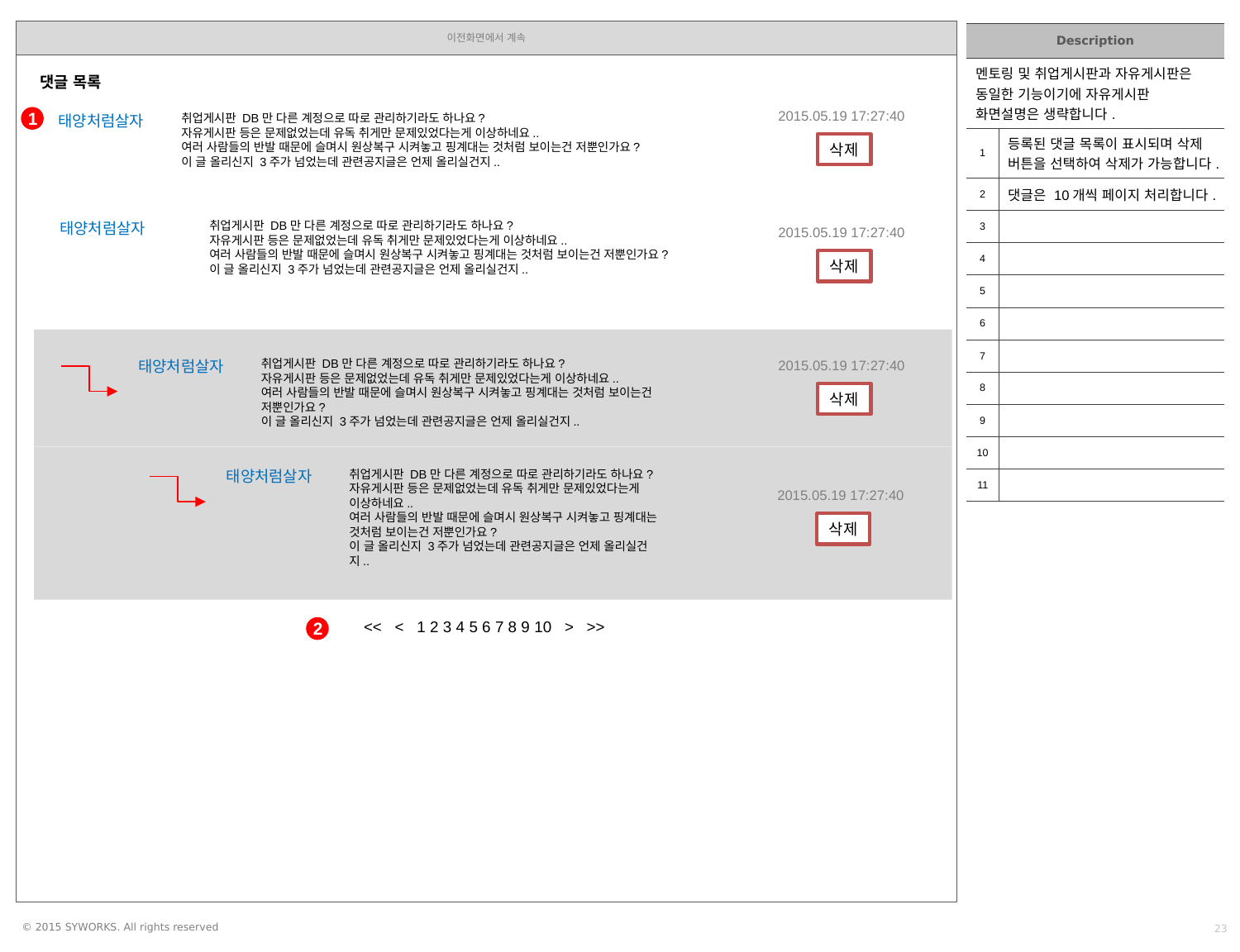

| Description |  |
| --- | --- |
| 멘토링 및 취업게시판과 자유게시판은 동일한 기능이기에 자유게시판 화면설명은 생략합니다. |  |
| 1 | 등록된 댓글 목록이 표시되며 삭제 버튼을 선택하여 삭제가 가능합니다. |
| 2 | 댓글은 10개씩 페이지 처리합니다. |
| 3 |  |
| 4 |  |
| 5 |  |
| 6 |  |
| 7 |  |
| 8 |  |
| 9 |  |
| 10 |  |
| 11 |  |
댓글 목록
2015.05.19 17:27:40
태양처럼살자
취업게시판 DB만 다른 계정으로 따로 관리하기라도 하나요?
자유게시판 등은 문제없었는데 유독 취게만 문제있었다는게 이상하네요..
여러 사람들의 반발 때문에 슬며시 원상복구 시켜놓고 핑계대는 것처럼 보이는건 저뿐인가요?
이 글 올리신지 3주가 넘었는데 관련공지글은 언제 올리실건지..
1
삭제
태양처럼살자
취업게시판 DB만 다른 계정으로 따로 관리하기라도 하나요?
자유게시판 등은 문제없었는데 유독 취게만 문제있었다는게 이상하네요..
여러 사람들의 반발 때문에 슬며시 원상복구 시켜놓고 핑계대는 것처럼 보이는건 저뿐인가요?
이 글 올리신지 3주가 넘었는데 관련공지글은 언제 올리실건지..
2015.05.19 17:27:40
삭제

태양처럼살자
취업게시판 DB만 다른 계정으로 따로 관리하기라도 하나요?
자유게시판 등은 문제없었는데 유독 취게만 문제있었다는게 이상하네요..
여러 사람들의 반발 때문에 슬며시 원상복구 시켜놓고 핑계대는 것처럼 보이는건 저뿐인가요?
이 글 올리신지 3주가 넘었는데 관련공지글은 언제 올리실건지..
2015.05.19 17:27:40
삭제

태양처럼살자
취업게시판 DB만 다른 계정으로 따로 관리하기라도 하나요?
자유게시판 등은 문제없었는데 유독 취게만 문제있었다는게 이상하네요..
여러 사람들의 반발 때문에 슬며시 원상복구 시켜놓고 핑계대는 것처럼 보이는건 저뿐인가요?
이 글 올리신지 3주가 넘었는데 관련공지글은 언제 올리실건지..
2015.05.19 17:27:40
삭제
<<   <   1 2 3 4 5 6 7 8 9 10   >   >>
2
23